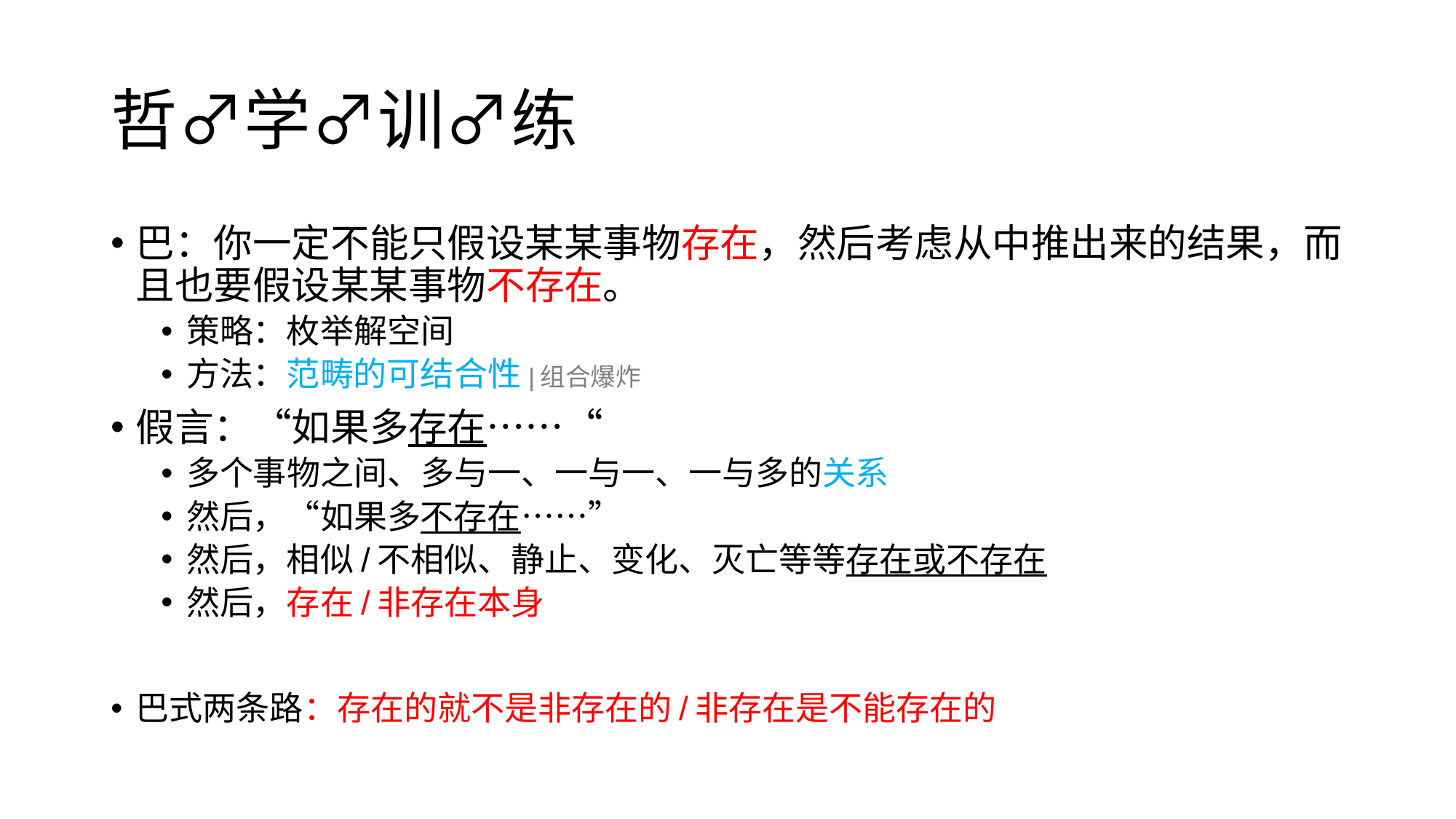

# 哲♂学♂训♂练
巴：你一定不能只假设某某事物存在，然后考虑从中推出来的结果，而且也要假设某某事物不存在。
策略：枚举解空间
方法：范畴的可结合性|组合爆炸
假言：“如果多存在……“
多个事物之间、多与一、一与一、一与多的关系
然后，“如果多不存在……”
然后，相似/不相似、静止、变化、灭亡等等存在或不存在
然后，存在/非存在本身

巴式两条路：存在的就不是非存在的/非存在是不能存在的